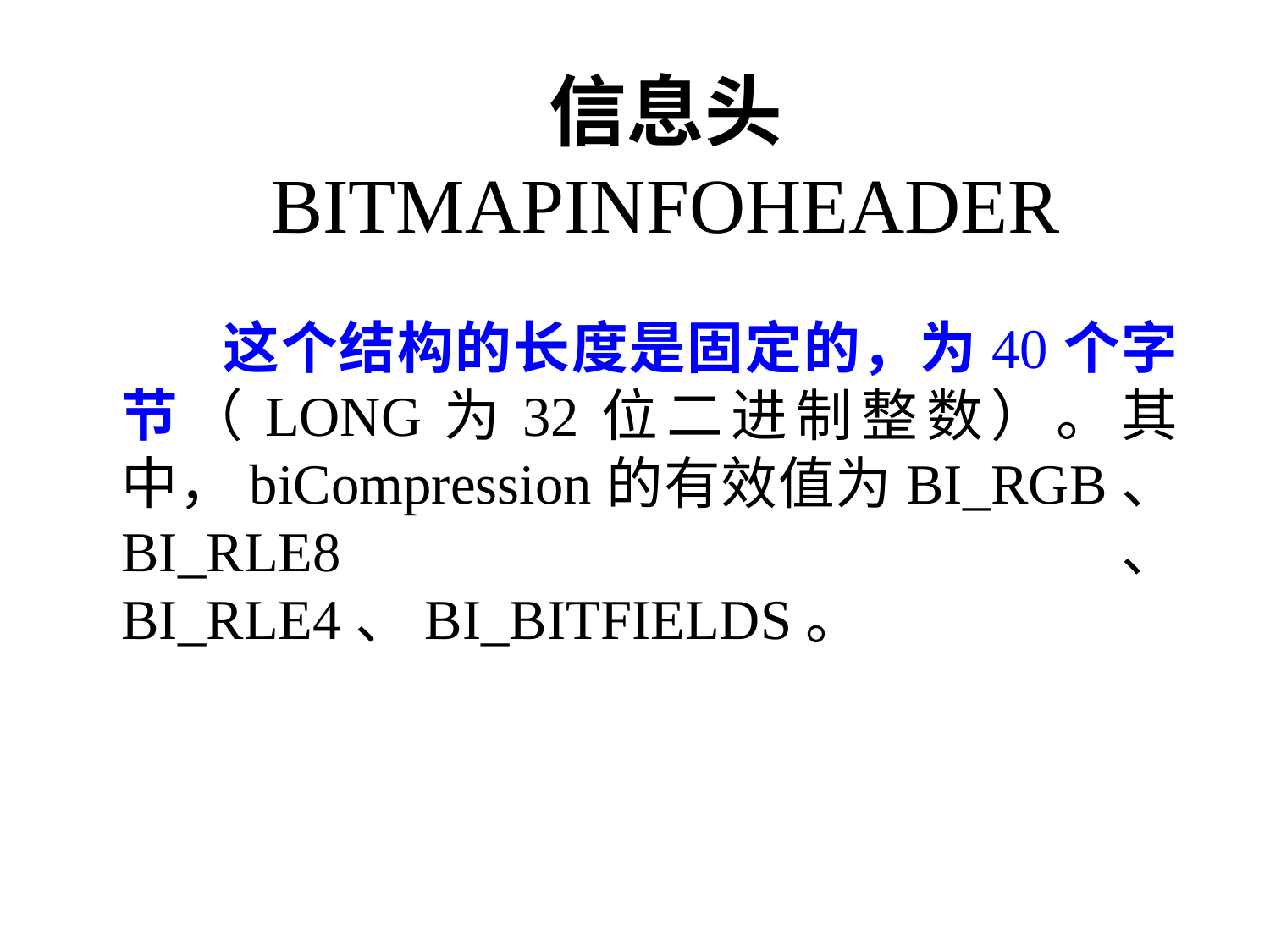

信息头
BITMAPINFOHEADER
      这个结构的长度是固定的，为40个字节（LONG为32位二进制整数）。其中，biCompression的有效值为BI_RGB、 BI_RLE8、 BI_RLE4、BI_BITFIELDS。